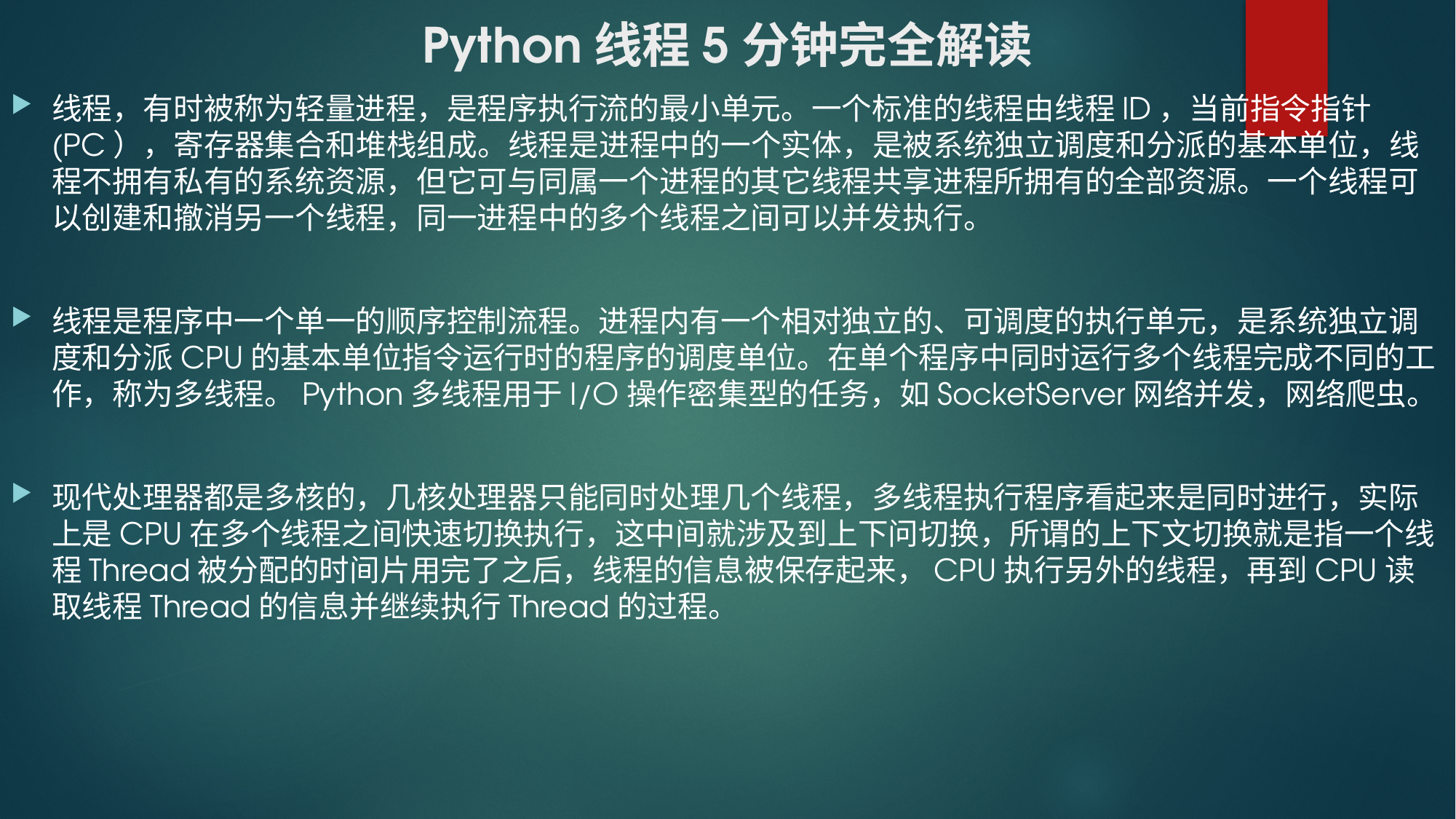

# Python线程5分钟完全解读
线程，有时被称为轻量进程，是程序执行流的最小单元。一个标准的线程由线程ID，当前指令指针(PC），寄存器集合和堆栈组成。线程是进程中的一个实体，是被系统独立调度和分派的基本单位，线程不拥有私有的系统资源，但它可与同属一个进程的其它线程共享进程所拥有的全部资源。一个线程可以创建和撤消另一个线程，同一进程中的多个线程之间可以并发执行。

线程是程序中一个单一的顺序控制流程。进程内有一个相对独立的、可调度的执行单元，是系统独立调度和分派CPU的基本单位指令运行时的程序的调度单位。在单个程序中同时运行多个线程完成不同的工作，称为多线程。Python多线程用于I/O操作密集型的任务，如SocketServer网络并发，网络爬虫。

现代处理器都是多核的，几核处理器只能同时处理几个线程，多线程执行程序看起来是同时进行，实际上是CPU在多个线程之间快速切换执行，这中间就涉及到上下问切换，所谓的上下文切换就是指一个线程Thread被分配的时间片用完了之后，线程的信息被保存起来，CPU执行另外的线程，再到CPU读取线程Thread的信息并继续执行Thread的过程。